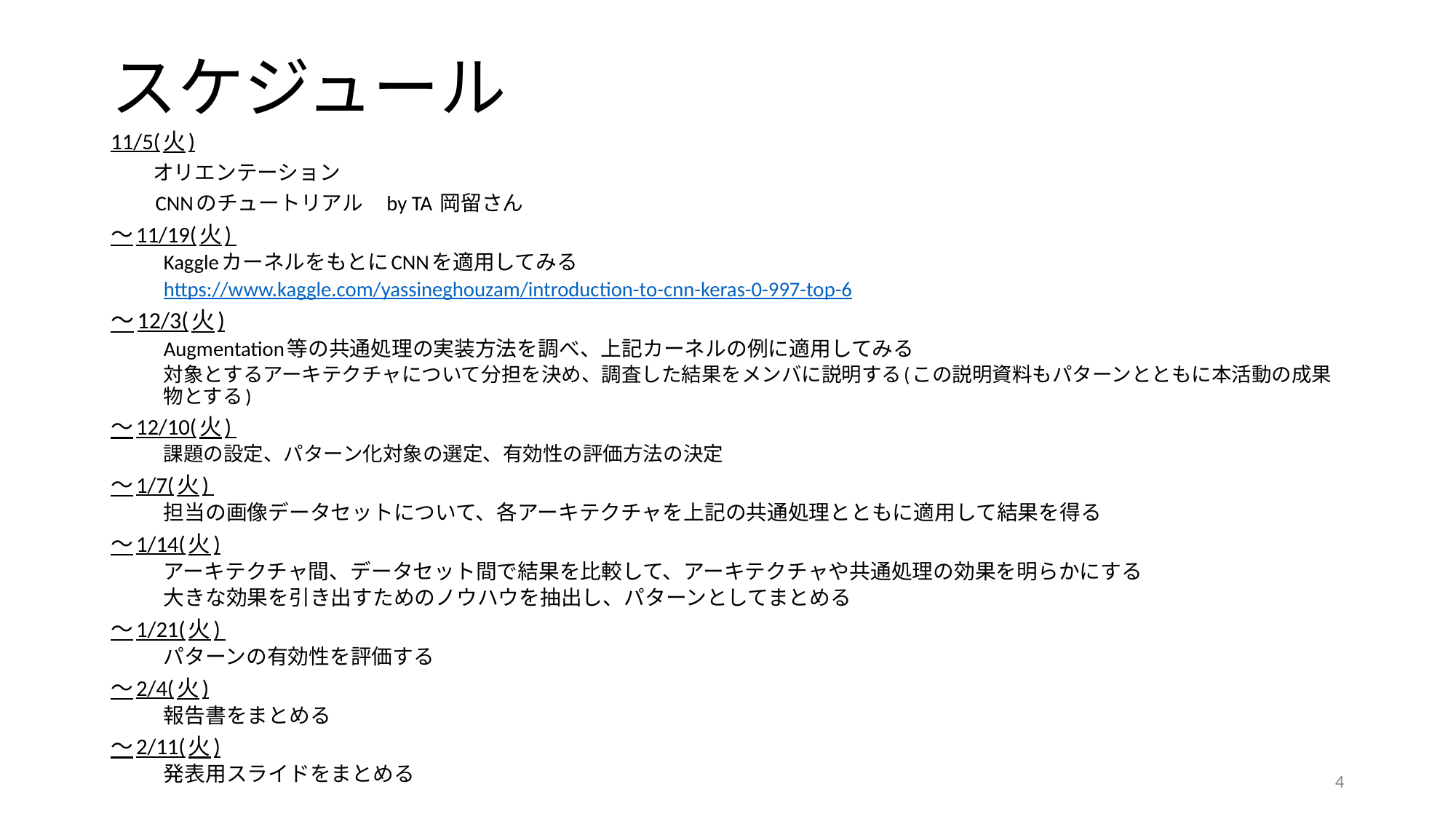

# スケジュール
11/5(火)
　　オリエンテーション
　　CNNのチュートリアル　by TA 岡留さん
〜11/19(火)
KaggleカーネルをもとにCNNを適用してみる
https://www.kaggle.com/yassineghouzam/introduction-to-cnn-keras-0-997-top-6
〜12/3(火)
Augmentation等の共通処理の実装方法を調べ、上記カーネルの例に適用してみる
対象とするアーキテクチャについて分担を決め、調査した結果をメンバに説明する(この説明資料もパターンとともに本活動の成果物とする)
〜12/10(火)
課題の設定、パターン化対象の選定、有効性の評価方法の決定
〜1/7(火)
担当の画像データセットについて、各アーキテクチャを上記の共通処理とともに適用して結果を得る
〜1/14(火)
アーキテクチャ間、データセット間で結果を比較して、アーキテクチャや共通処理の効果を明らかにする
大きな効果を引き出すためのノウハウを抽出し、パターンとしてまとめる
〜1/21(火)
パターンの有効性を評価する
〜2/4(火)
報告書をまとめる
〜2/11(火)
発表用スライドをまとめる
4